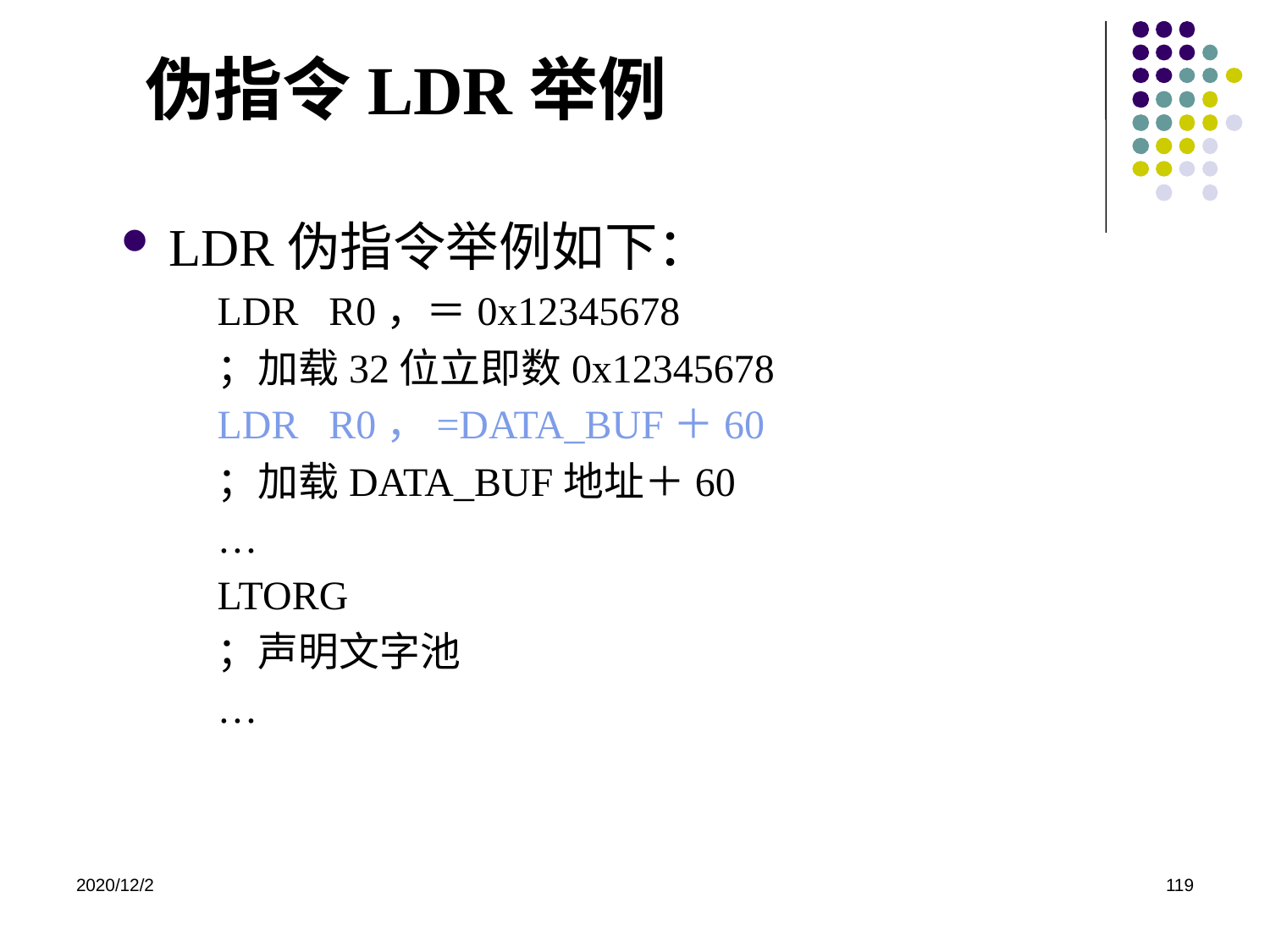

# 伪指令LDR举例
LDR伪指令举例如下：
LDR   R0，＝0x12345678
；加载32位立即数0x12345678
LDR   R0，=DATA_BUF＋60
；加载DATA_BUF地址＋60
…
LTORG
；声明文字池
…
2020/12/2
119